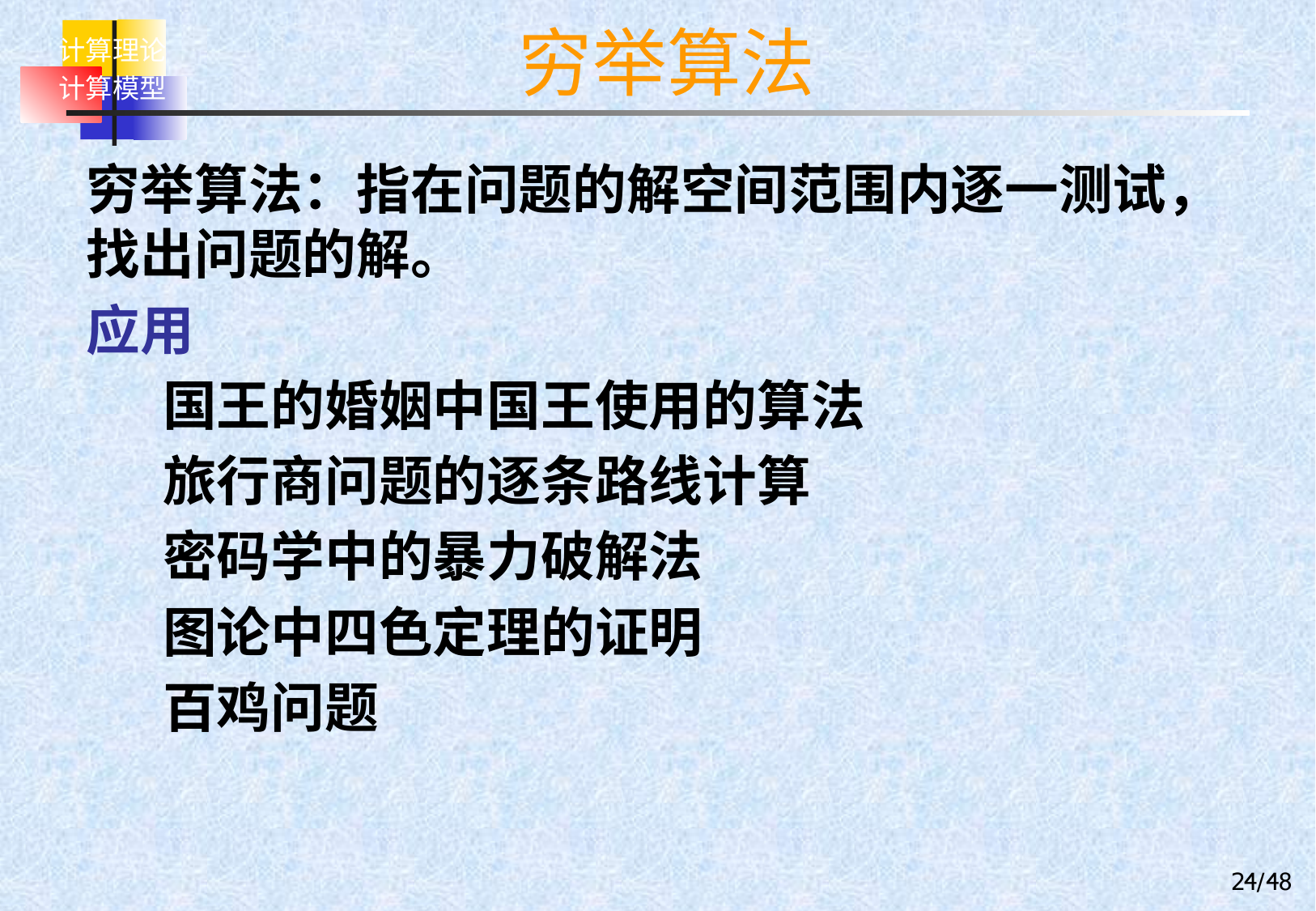

# 穷举算法
穷举算法：指在问题的解空间范围内逐一测试，找出问题的解。
应用
国王的婚姻中国王使用的算法
旅行商问题的逐条路线计算
密码学中的暴力破解法
图论中四色定理的证明
百鸡问题

24/48